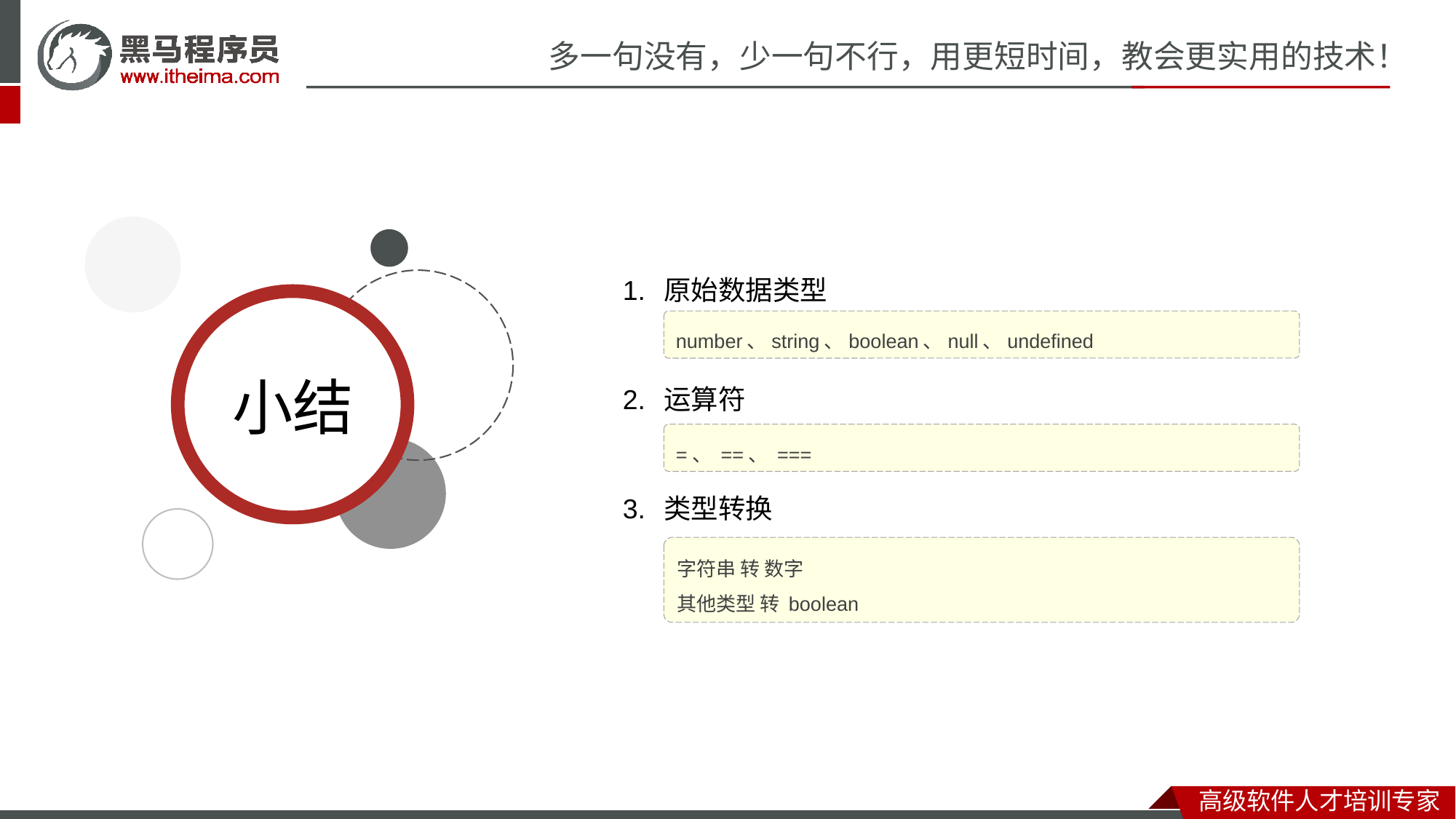

原始数据类型

运算符

类型转换
number、string、boolean、null、undefined
=、 ==、 ===
字符串 转 数字
其他类型 转 boolean